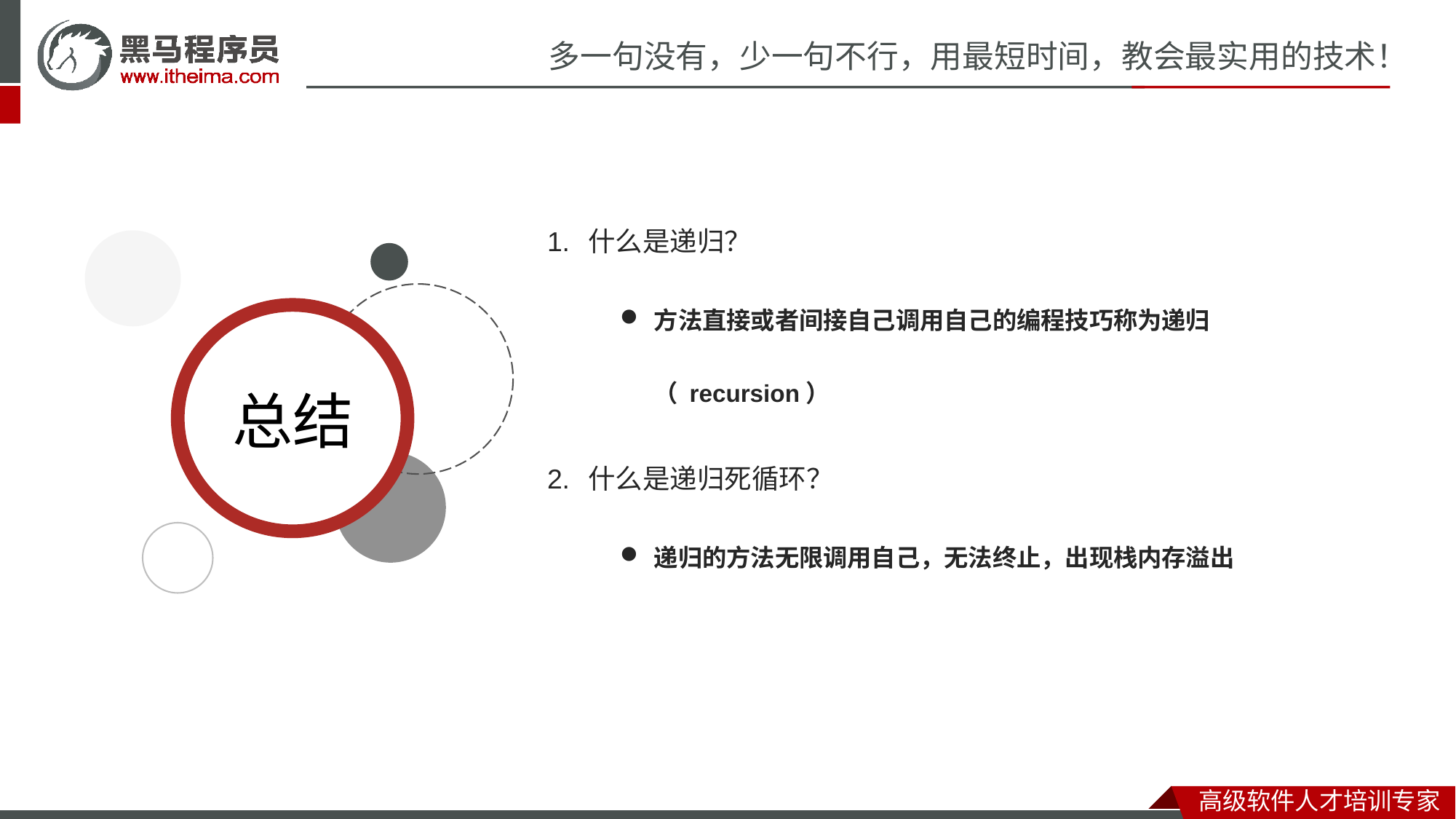

什么是递归？
方法直接或者间接自己调用自己的编程技巧称为递归（ recursion）
什么是递归死循环？
递归的方法无限调用自己，无法终止，出现栈内存溢出